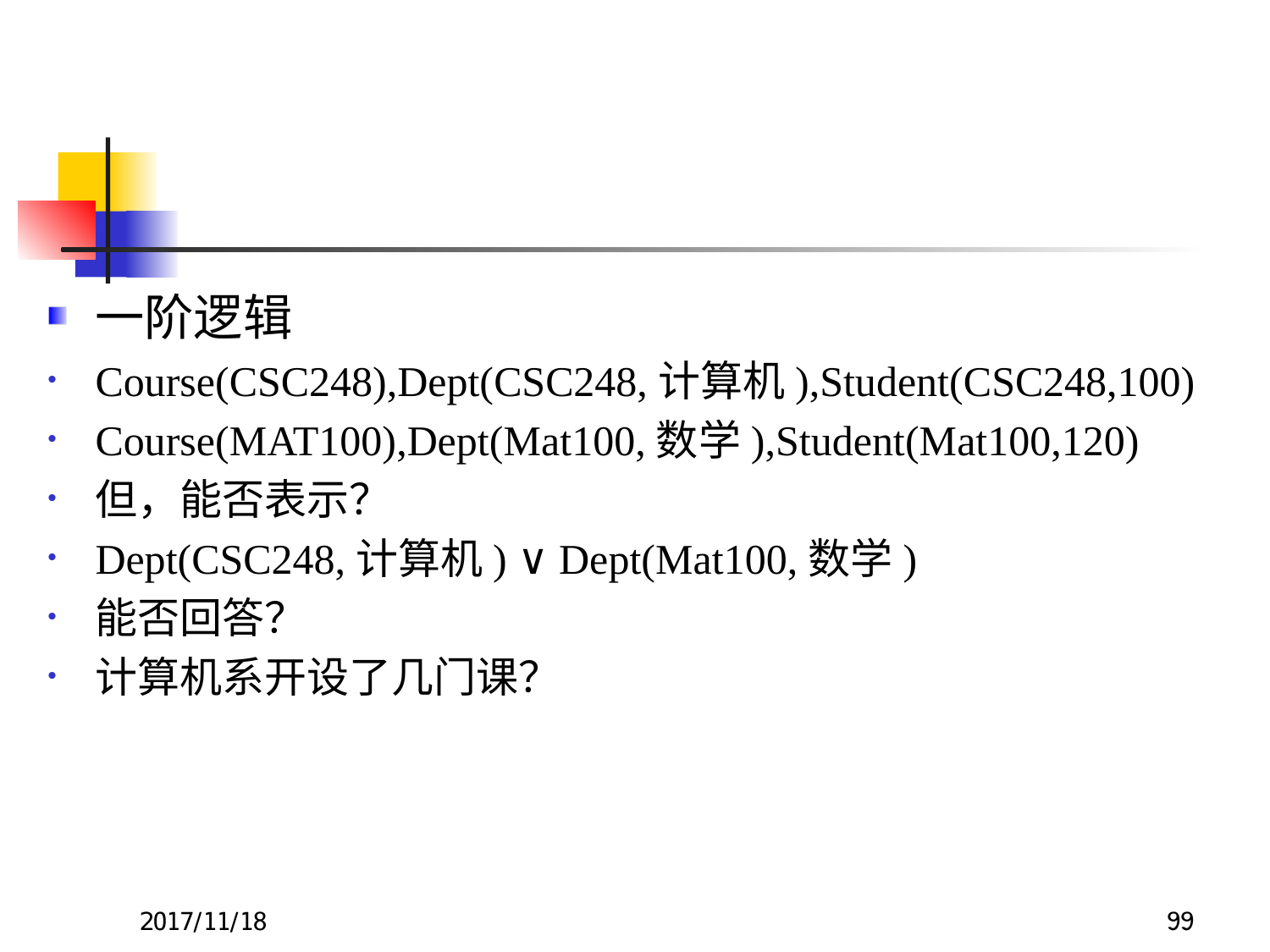

#
一阶逻辑
Course(CSC248),Dept(CSC248,计算机),Student(CSC248,100)
Course(MAT100),Dept(Mat100,数学),Student(Mat100,120)
但，能否表示？
Dept(CSC248,计算机) ∨ Dept(Mat100,数学)
能否回答？
计算机系开设了几门课？
2017/11/18
99